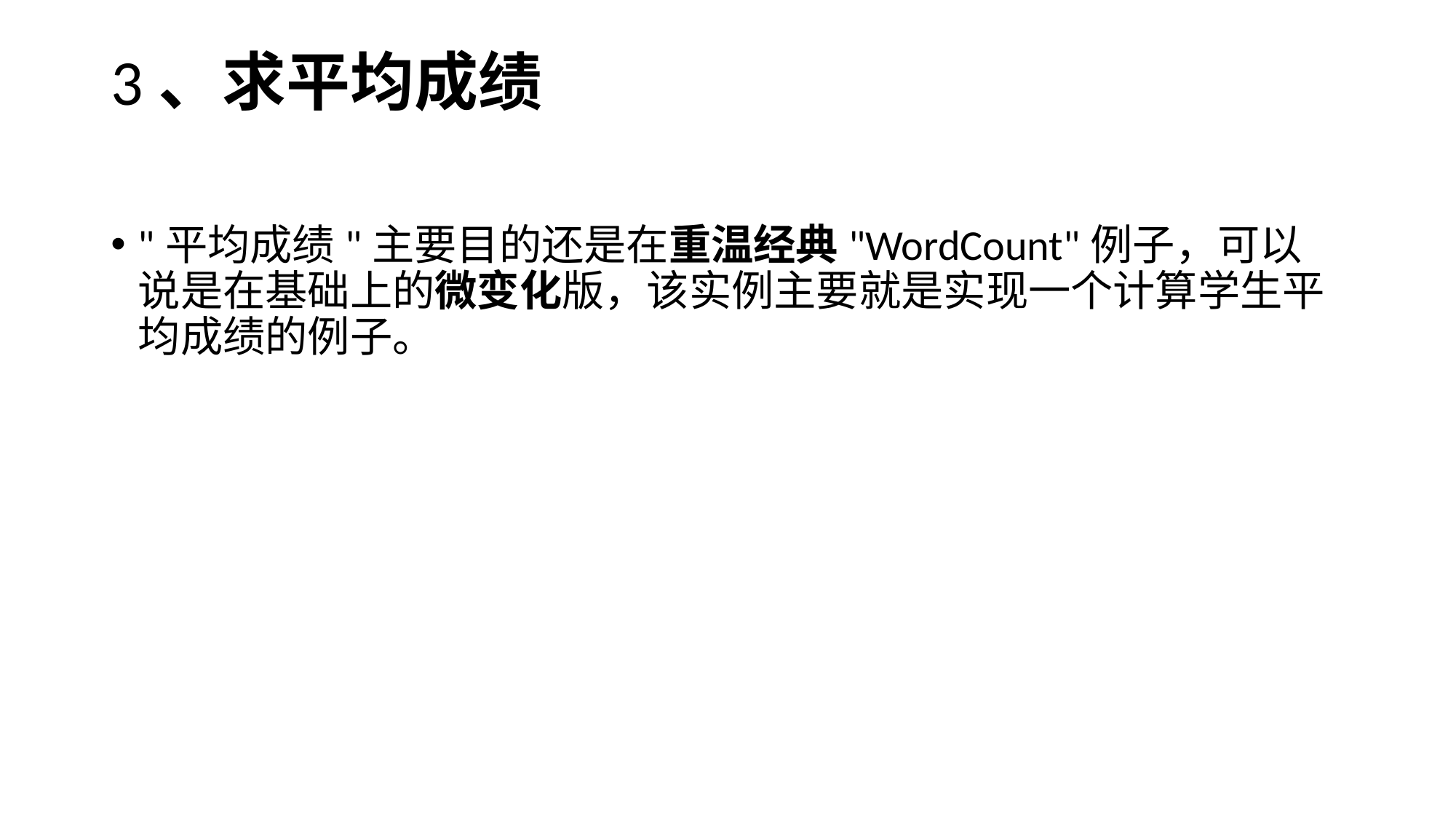

# 3、求平均成绩
"平均成绩"主要目的还是在重温经典"WordCount"例子，可以说是在基础上的微变化版，该实例主要就是实现一个计算学生平均成绩的例子。